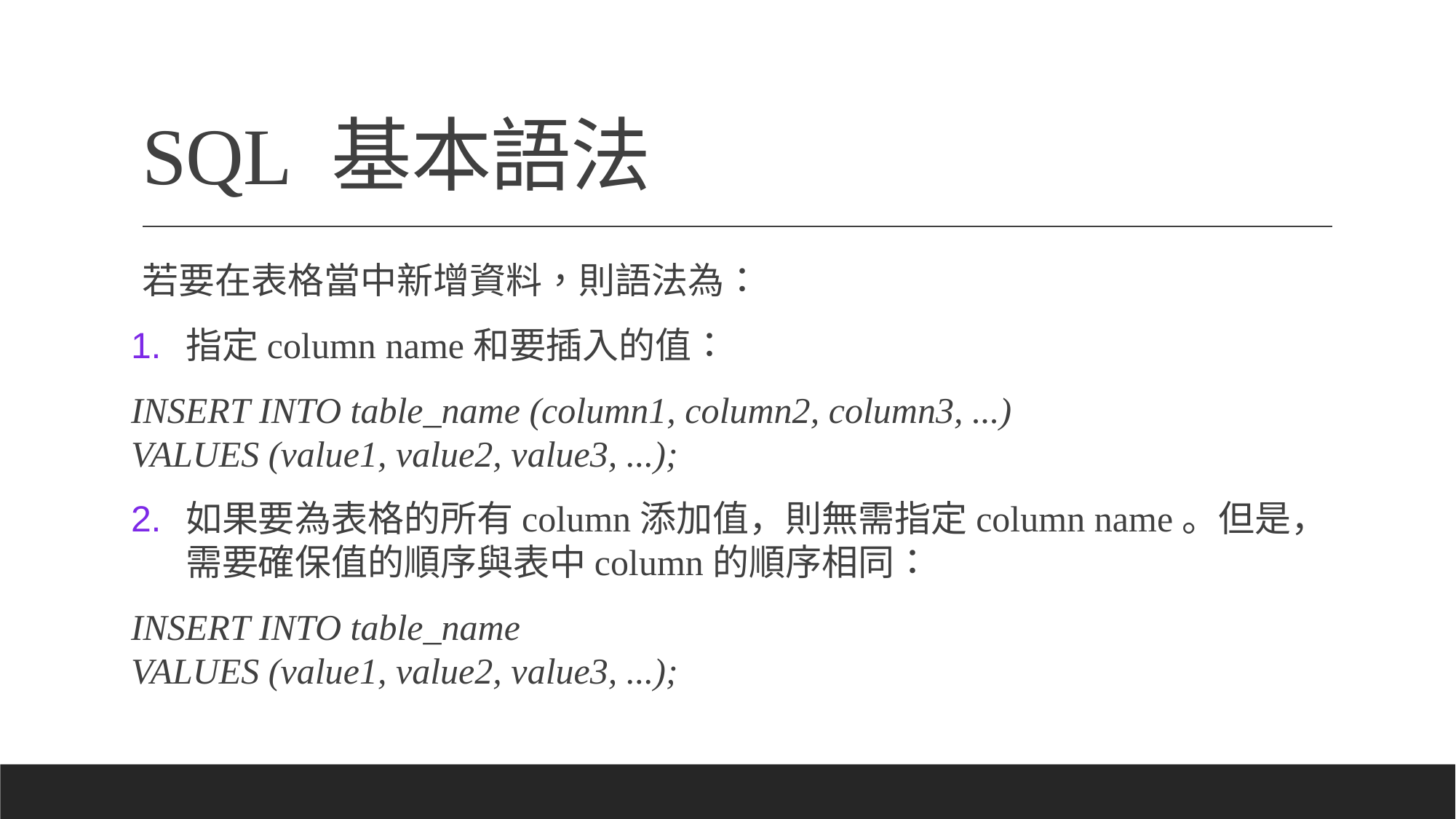

# SQL 基本語法
若要在表格當中新增資料，則語法為：
指定column name和要插入的值：
INSERT INTO table_name (column1, column2, column3, ...)
VALUES (value1, value2, value3, ...);
如果要為表格的所有column添加值，則無需指定column name。但是，需要確保值的順序與表中column的順序相同：
INSERT INTO table_name
VALUES (value1, value2, value3, ...);